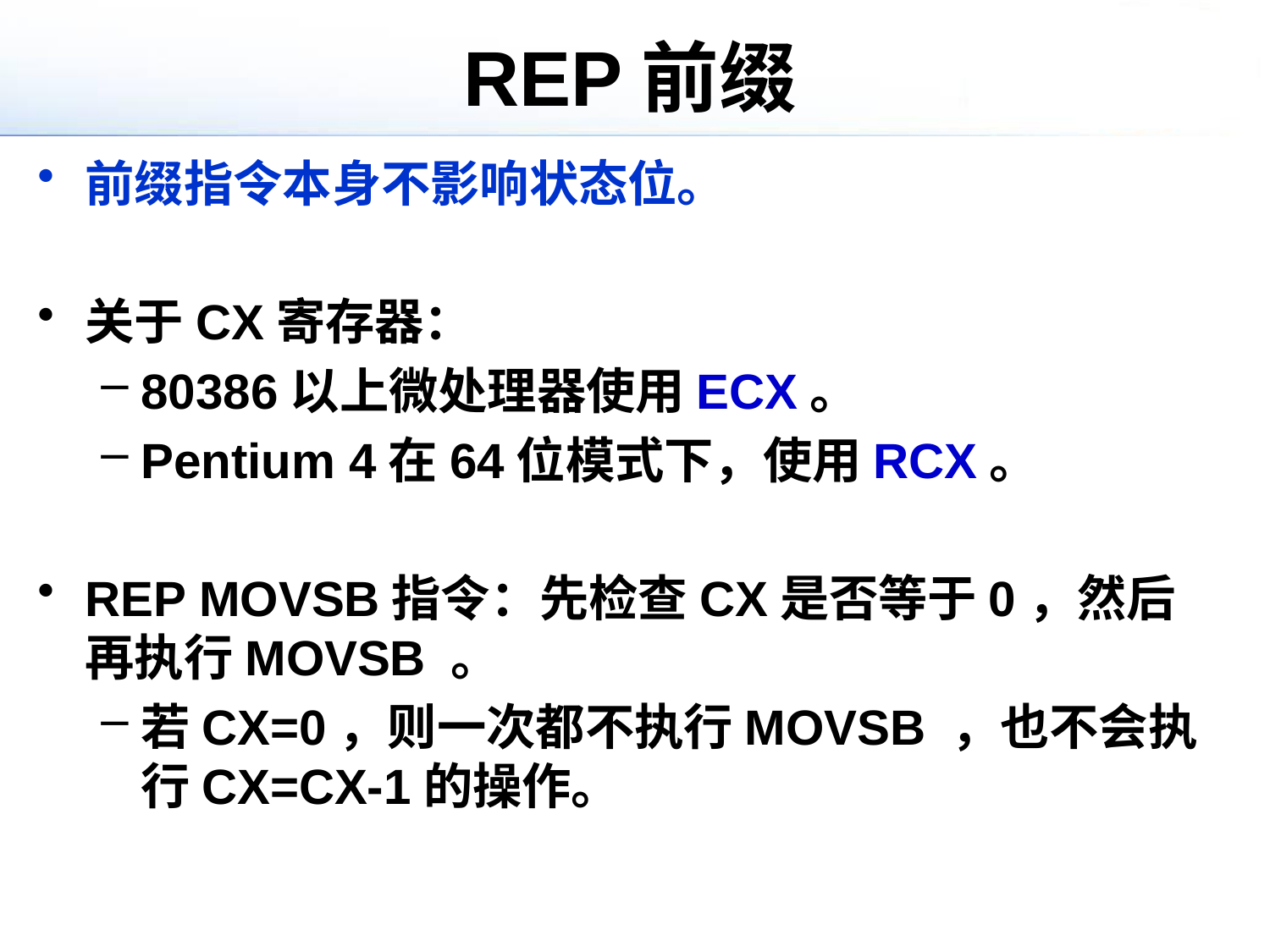

# REP前缀
前缀指令本身不影响状态位。

关于CX寄存器：
80386以上微处理器使用ECX。
Pentium 4在64位模式下，使用RCX。

REP MOVSB指令：先检查CX是否等于0，然后再执行MOVSB 。
若CX=0，则一次都不执行MOVSB ，也不会执行CX=CX-1的操作。